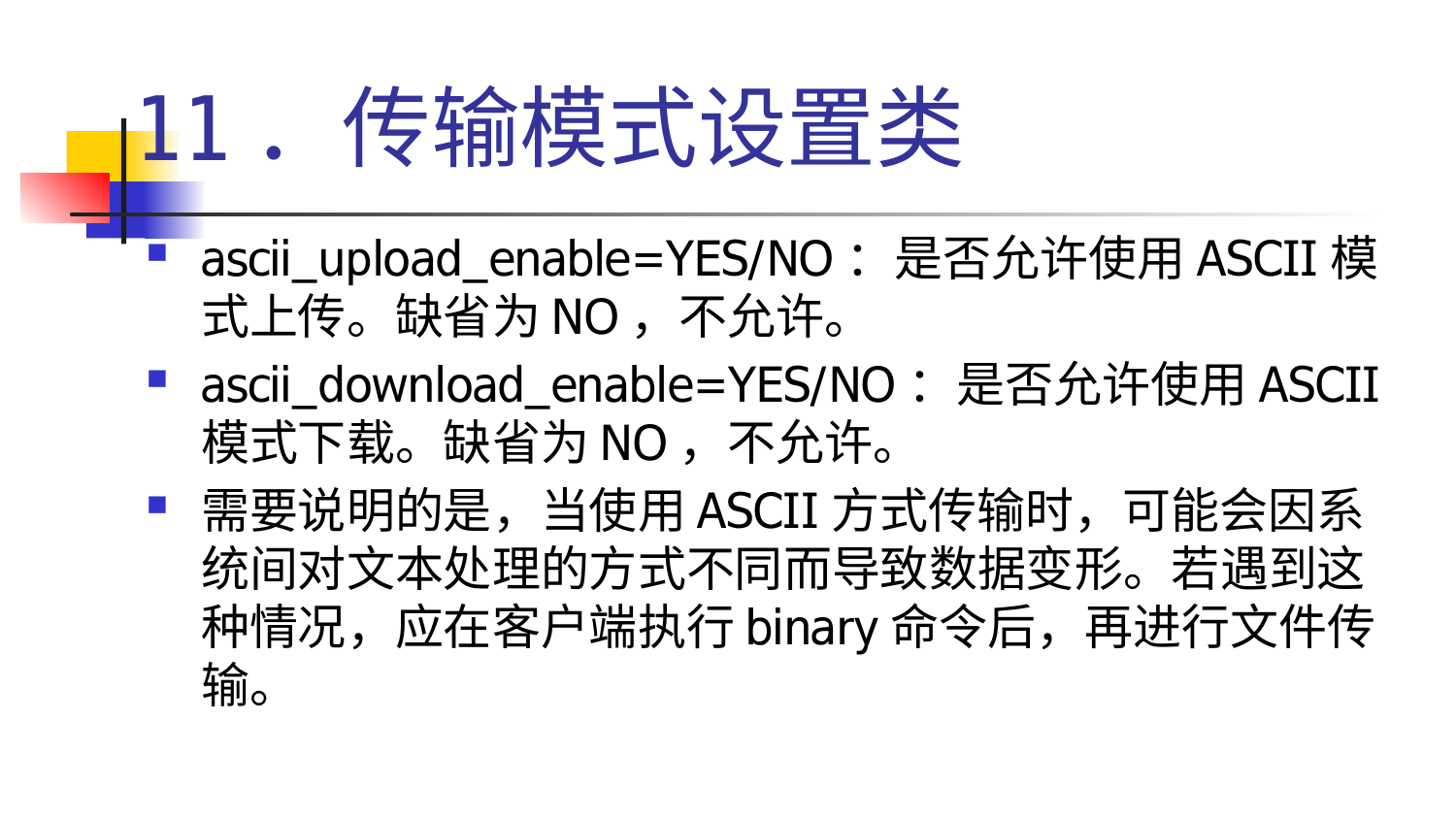

# 11．传输模式设置类
ascii_upload_enable=YES/NO：是否允许使用ASCII模式上传。缺省为NO，不允许。
ascii_download_enable=YES/NO：是否允许使用ASCII模式下载。缺省为NO，不允许。
需要说明的是，当使用ASCII方式传输时，可能会因系统间对文本处理的方式不同而导致数据变形。若遇到这种情况，应在客户端执行binary命令后，再进行文件传输。